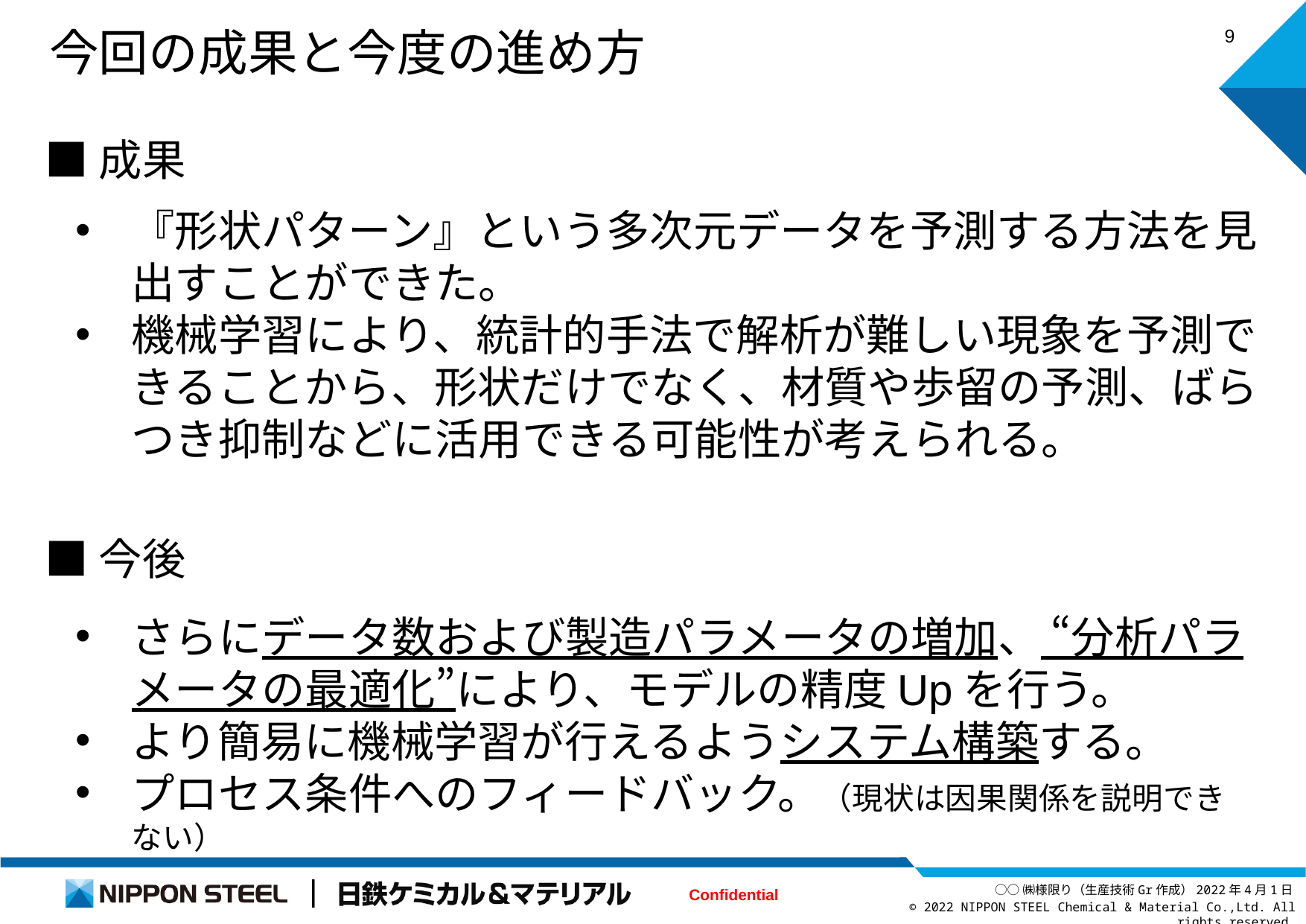

# 今回の成果と今度の進め方
■成果
『形状パターン』という多次元データを予測する方法を見出すことができた。
機械学習により、統計的手法で解析が難しい現象を予測できることから、形状だけでなく、材質や歩留の予測、ばらつき抑制などに活用できる可能性が考えられる。
■今後
さらにデータ数および製造パラメータの増加、 “分析パラメータの最適化”により、モデルの精度Upを行う。
より簡易に機械学習が行えるようシステム構築する。
プロセス条件へのフィードバック。（現状は因果関係を説明できない）